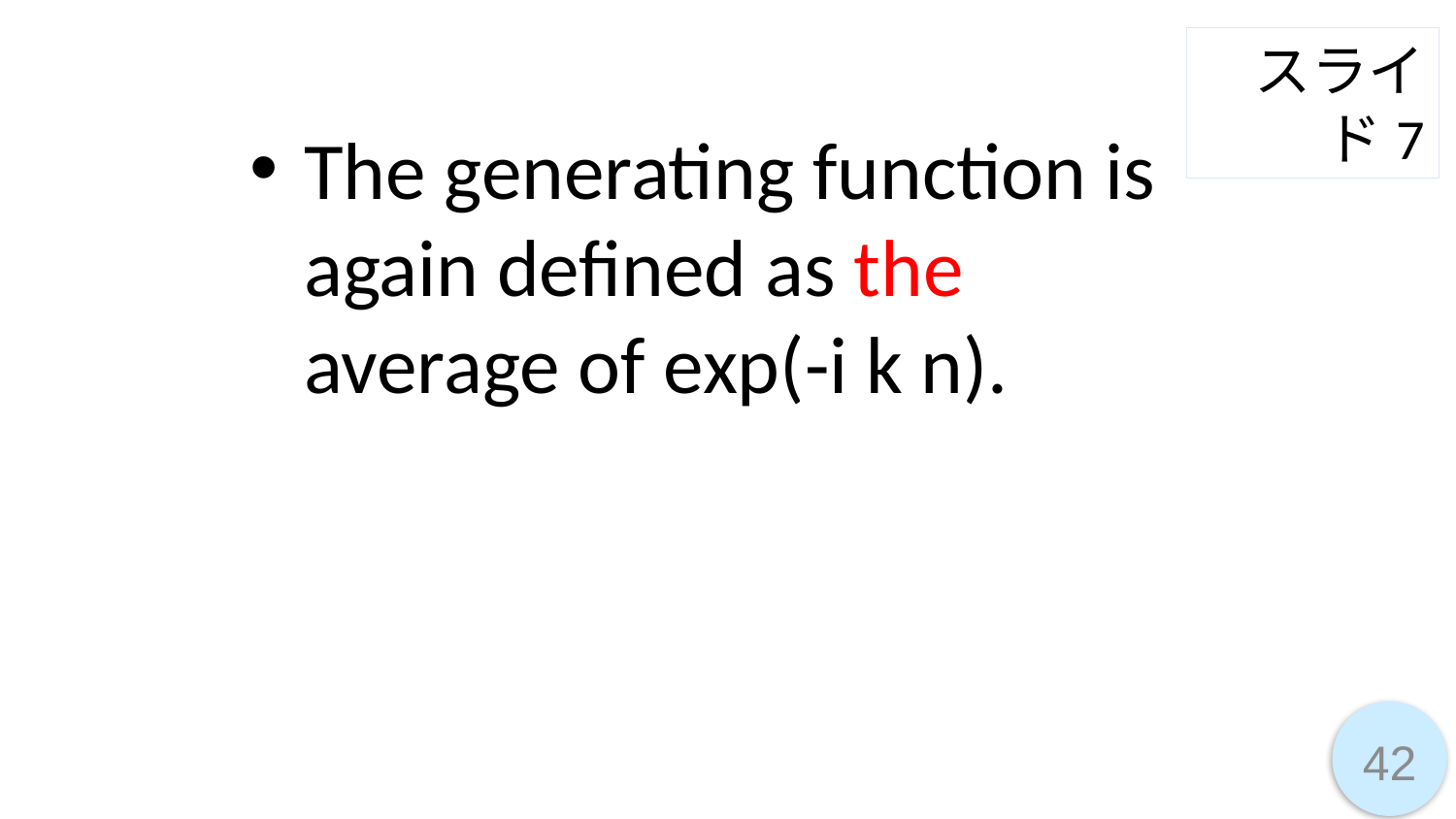

スライド7
The generating function is again defined as the average of exp(-i k n).
42